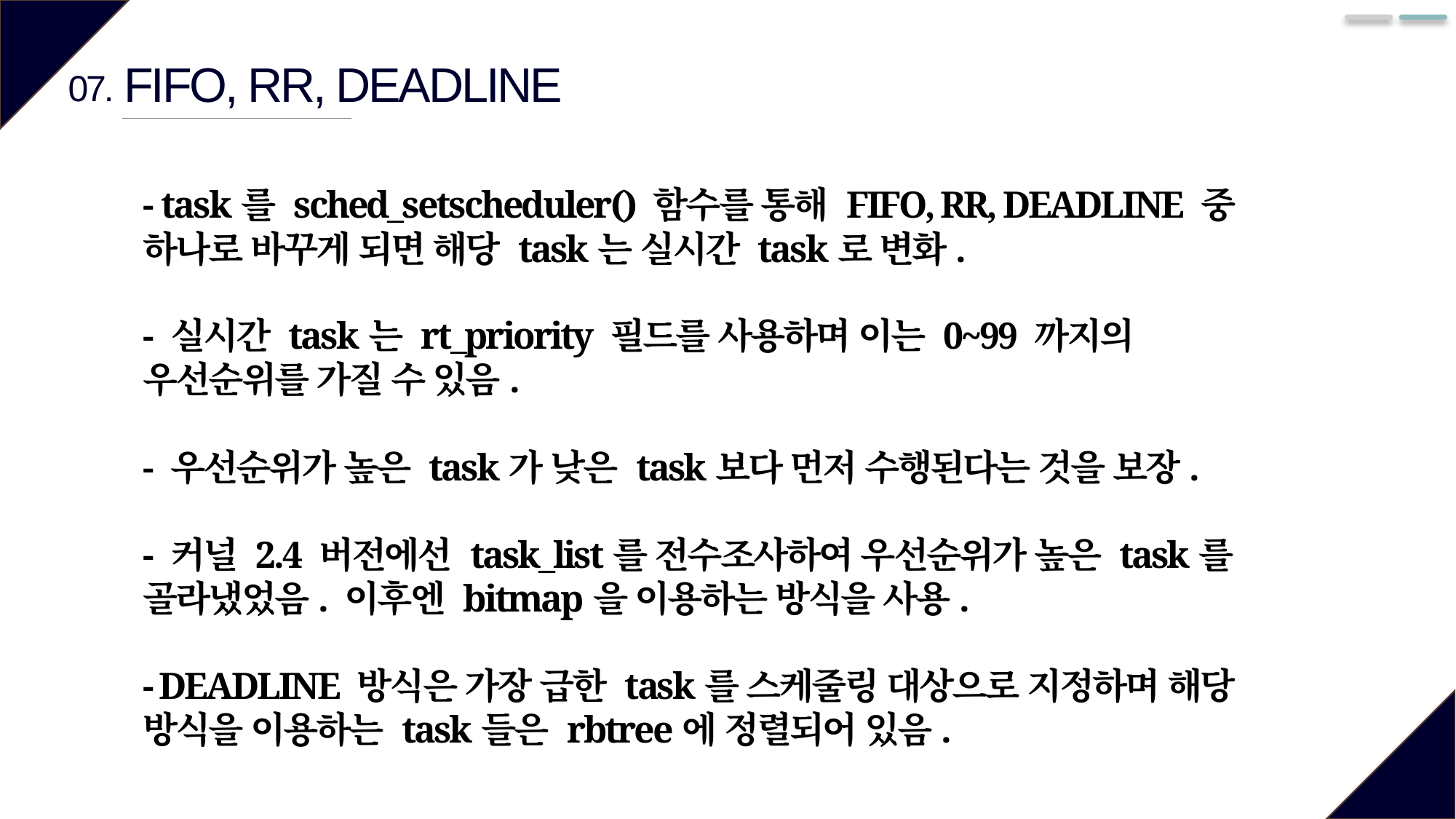

FIFO, RR, DEADLINE
07.
- task를 sched_setscheduler() 함수를 통해 FIFO, RR, DEADLINE 중 하나로 바꾸게 되면 해당 task는 실시간 task로 변화.
- 실시간 task는 rt_priority 필드를 사용하며 이는 0~99 까지의 우선순위를 가질 수 있음.
- 우선순위가 높은 task가 낮은 task보다 먼저 수행된다는 것을 보장.
- 커널 2.4 버전에선 task_list를 전수조사하여 우선순위가 높은 task를 골라냈었음. 이후엔 bitmap을 이용하는 방식을 사용.
- DEADLINE 방식은 가장 급한 task를 스케줄링 대상으로 지정하며 해당 방식을 이용하는 task들은 rbtree에 정렬되어 있음.